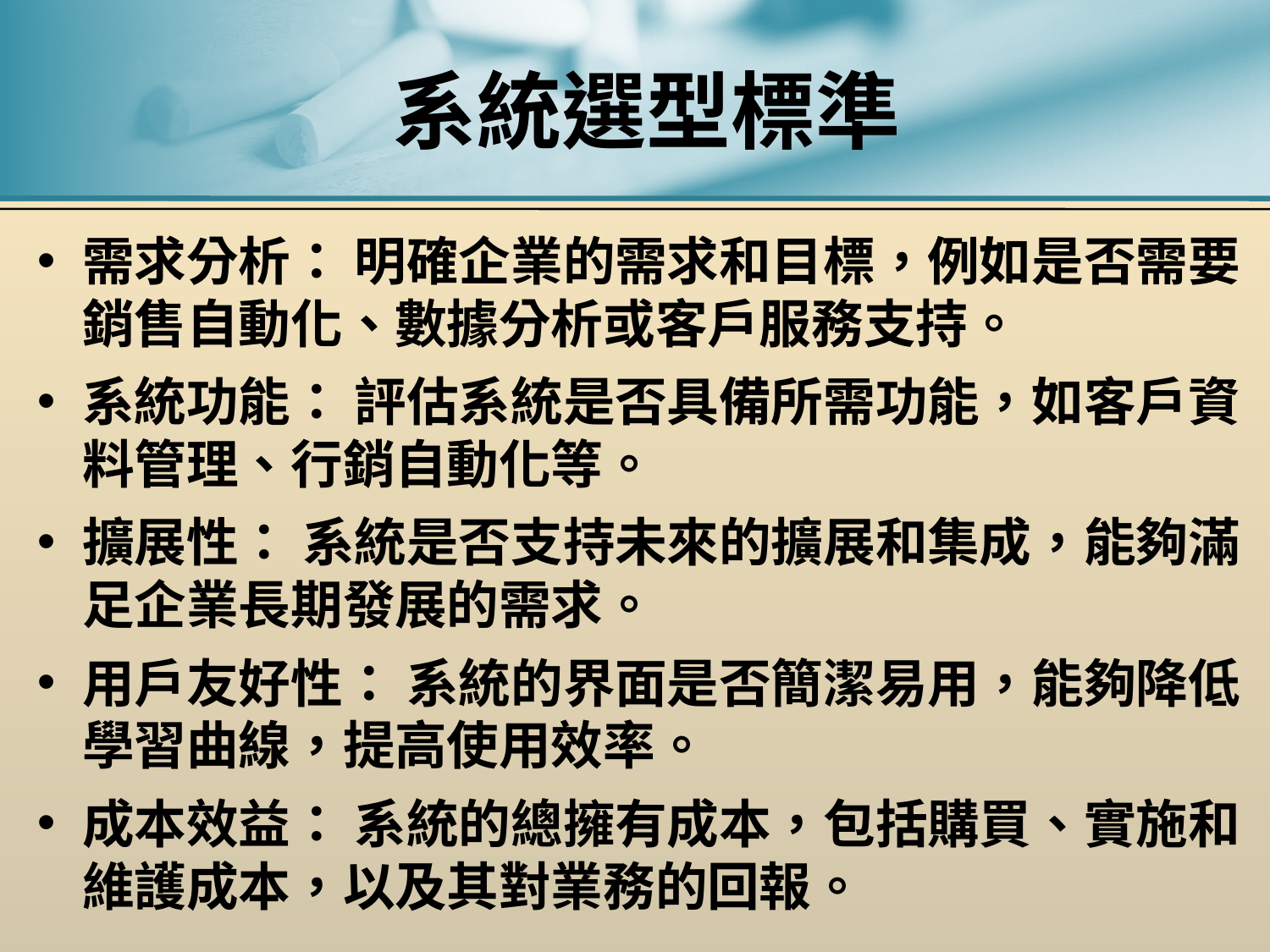

# 系統選型標準
需求分析： 明確企業的需求和目標，例如是否需要銷售自動化、數據分析或客戶服務支持。
系統功能： 評估系統是否具備所需功能，如客戶資料管理、行銷自動化等。
擴展性： 系統是否支持未來的擴展和集成，能夠滿足企業長期發展的需求。
用戶友好性： 系統的界面是否簡潔易用，能夠降低學習曲線，提高使用效率。
成本效益： 系統的總擁有成本，包括購買、實施和維護成本，以及其對業務的回報。